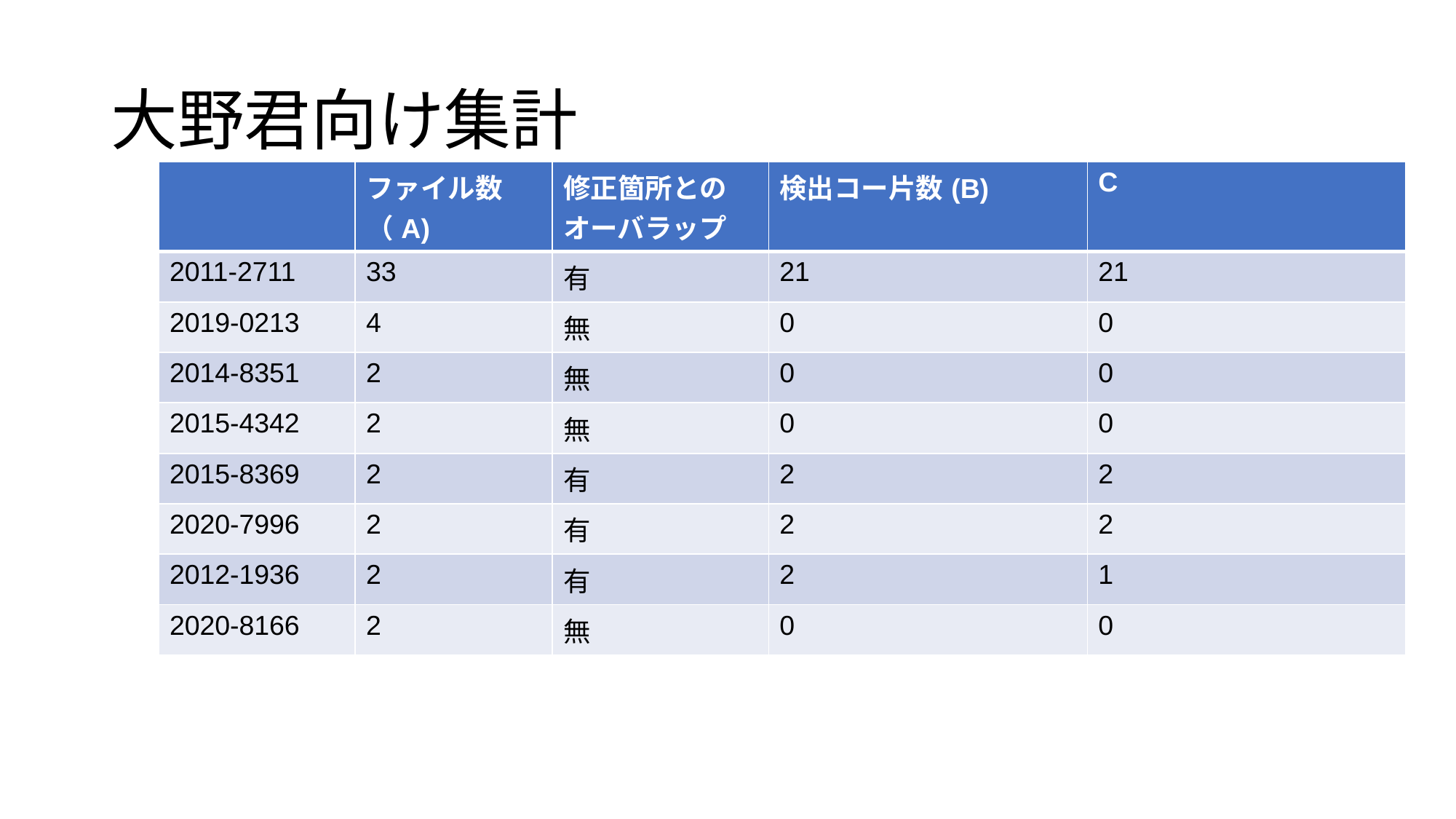

# 大野君向け集計
|  | ファイル数 （A) | 修正箇所との オーバラップ | 検出コー片数(B) | C |
| --- | --- | --- | --- | --- |
| 2011-2711 | 33 | 有 | 21 | 21 |
| 2019-0213 | 4 | 無 | 0 | 0 |
| 2014-8351 | 2 | 無 | 0 | 0 |
| 2015-4342 | 2 | 無 | 0 | 0 |
| 2015-8369 | 2 | 有 | 2 | 2 |
| 2020-7996 | 2 | 有 | 2 | 2 |
| 2012-1936 | 2 | 有 | 2 | 1 |
| 2020-8166 | 2 | 無 | 0 | 0 |